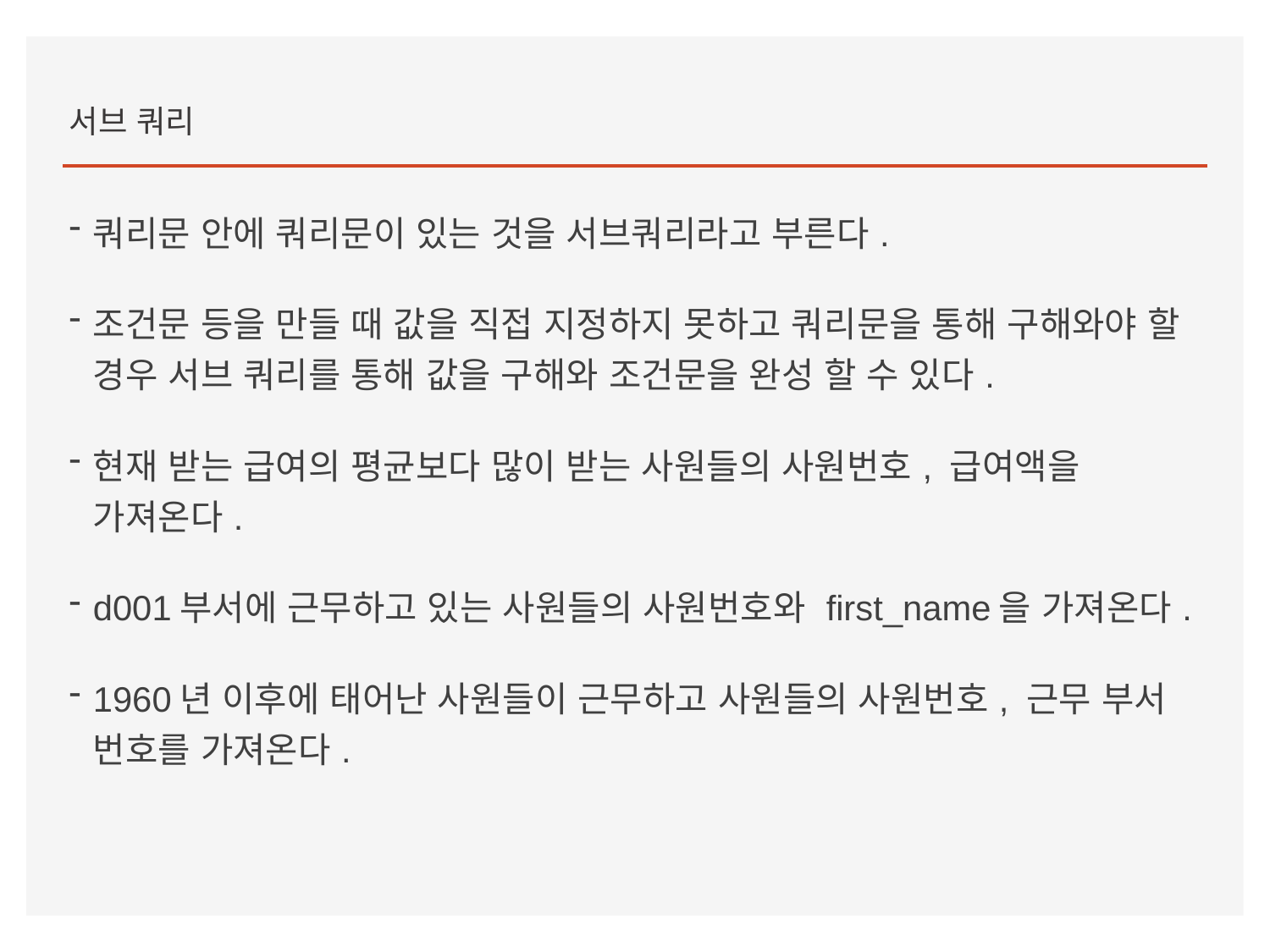

서브 쿼리
쿼리문 안에 쿼리문이 있는 것을 서브쿼리라고 부른다.
조건문 등을 만들 때 값을 직접 지정하지 못하고 쿼리문을 통해 구해와야 할 경우 서브 쿼리를 통해 값을 구해와 조건문을 완성 할 수 있다.
현재 받는 급여의 평균보다 많이 받는 사원들의 사원번호, 급여액을 가져온다.
d001부서에 근무하고 있는 사원들의 사원번호와 first_name을 가져온다.
1960년 이후에 태어난 사원들이 근무하고 사원들의 사원번호, 근무 부서 번호를 가져온다.